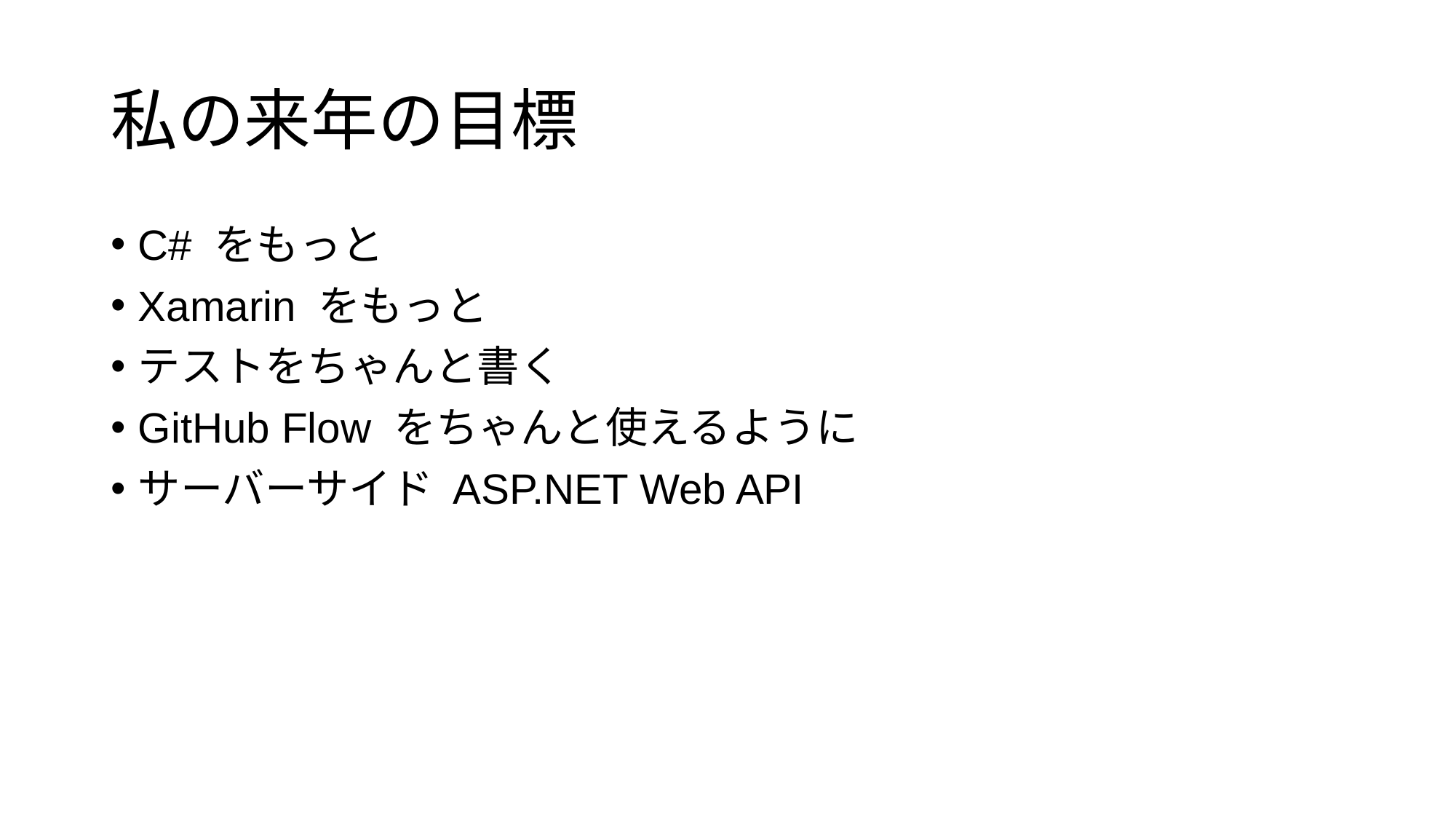

# 私の来年の目標
C# をもっと
Xamarin をもっと
テストをちゃんと書く
GitHub Flow をちゃんと使えるように
サーバーサイド ASP.NET Web API